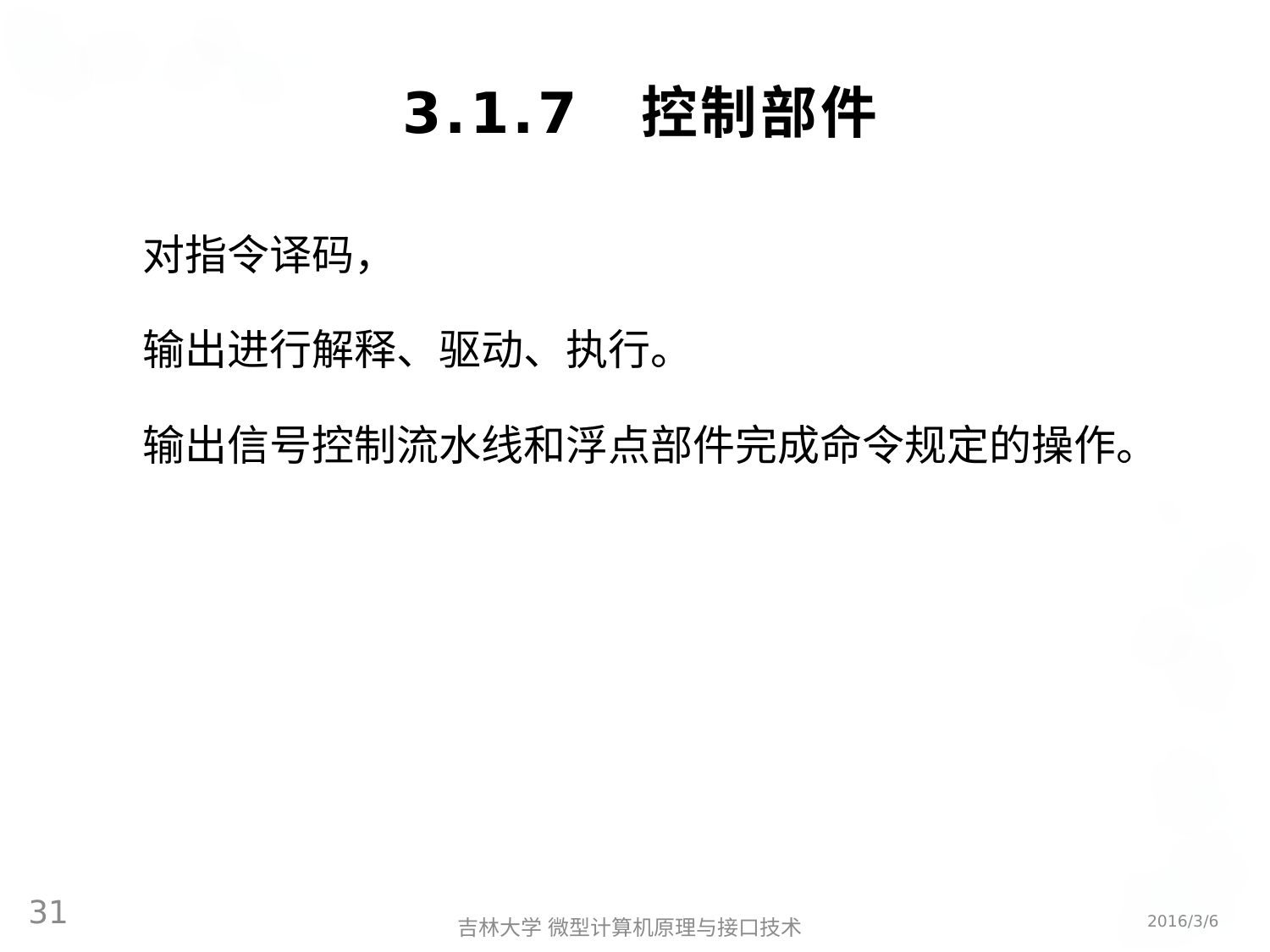

# 3.1.7  控制部件
对指令译码，
输出进行解释、驱动、执行。
输出信号控制流水线和浮点部件完成命令规定的操作。
31
2016/3/6
吉林大学 微型计算机原理与接口技术